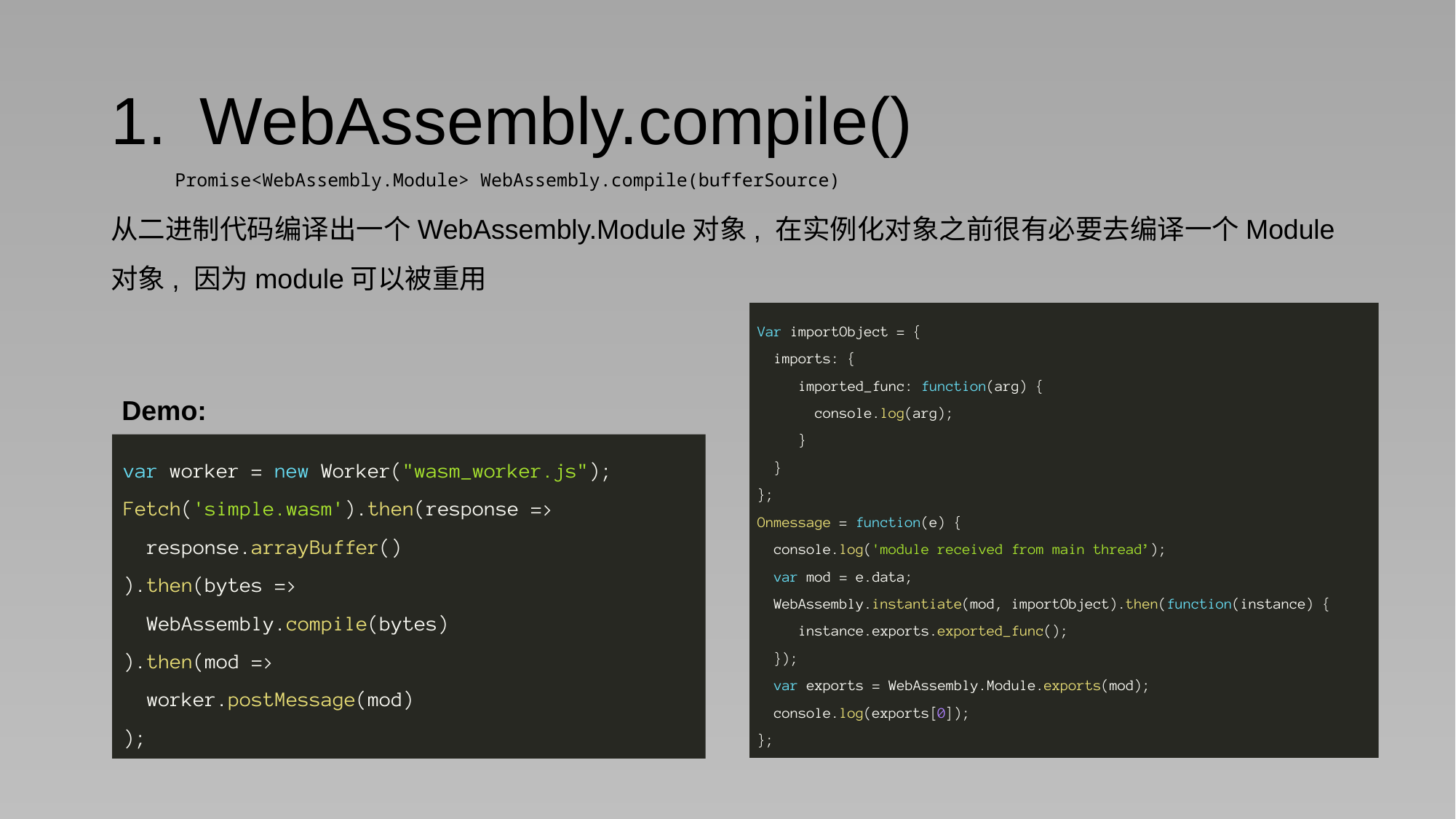

# WebAssembly.compile()
Promise<WebAssembly.Module> WebAssembly.compile(bufferSource)
从二进制代码编译出一个WebAssembly.Module对象, 在实例化对象之前很有必要去编译一个Module对象, 因为module可以被重用
 Var importObject = {
   imports: {
      imported_func: function(arg) {
        console.log(arg);
      }
   }
 };
 Onmessage = function(e) {
   console.log('module received from main thread’);
   var mod = e.data;
   WebAssembly.instantiate(mod, importObject).then(function(instance) {
      instance.exports.exported_func();
   });
   var exports = WebAssembly.Module.exports(mod);
   console.log(exports[0]);
 };
Demo:
 var worker = new Worker("wasm_worker.js");
 Fetch('simple.wasm').then(response =>
   response.arrayBuffer()
 ).then(bytes =>
   WebAssembly.compile(bytes)
 ).then(mod =>
   worker.postMessage(mod)
 );